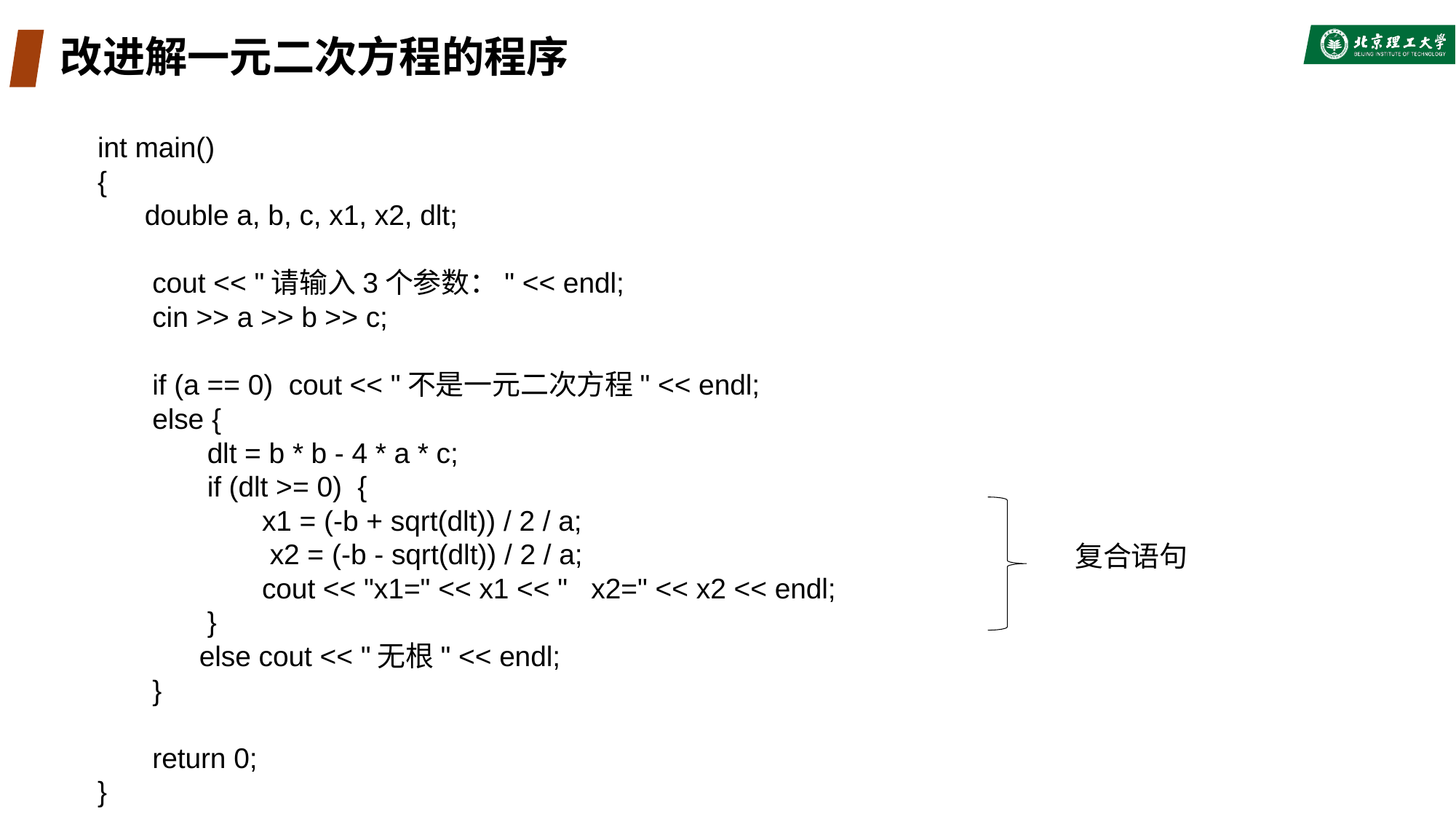

# 改进解一元二次方程的程序
int main()
{
      double a, b, c, x1, x2, dlt;

       cout << "请输入3个参数：" << endl;
       cin >> a >> b >> c;

       if (a == 0)  cout << "不是一元二次方程" << endl;
       else {
              dlt = b * b - 4 * a * c;
              if (dlt >= 0)  {
                     x1 = (-b + sqrt(dlt)) / 2 / a;
                      x2 = (-b - sqrt(dlt)) / 2 / a;
                     cout << "x1=" << x1 << "   x2=" << x2 << endl;
              }
             else cout << "无根" << endl;
       }

       return 0;
}

复合语句